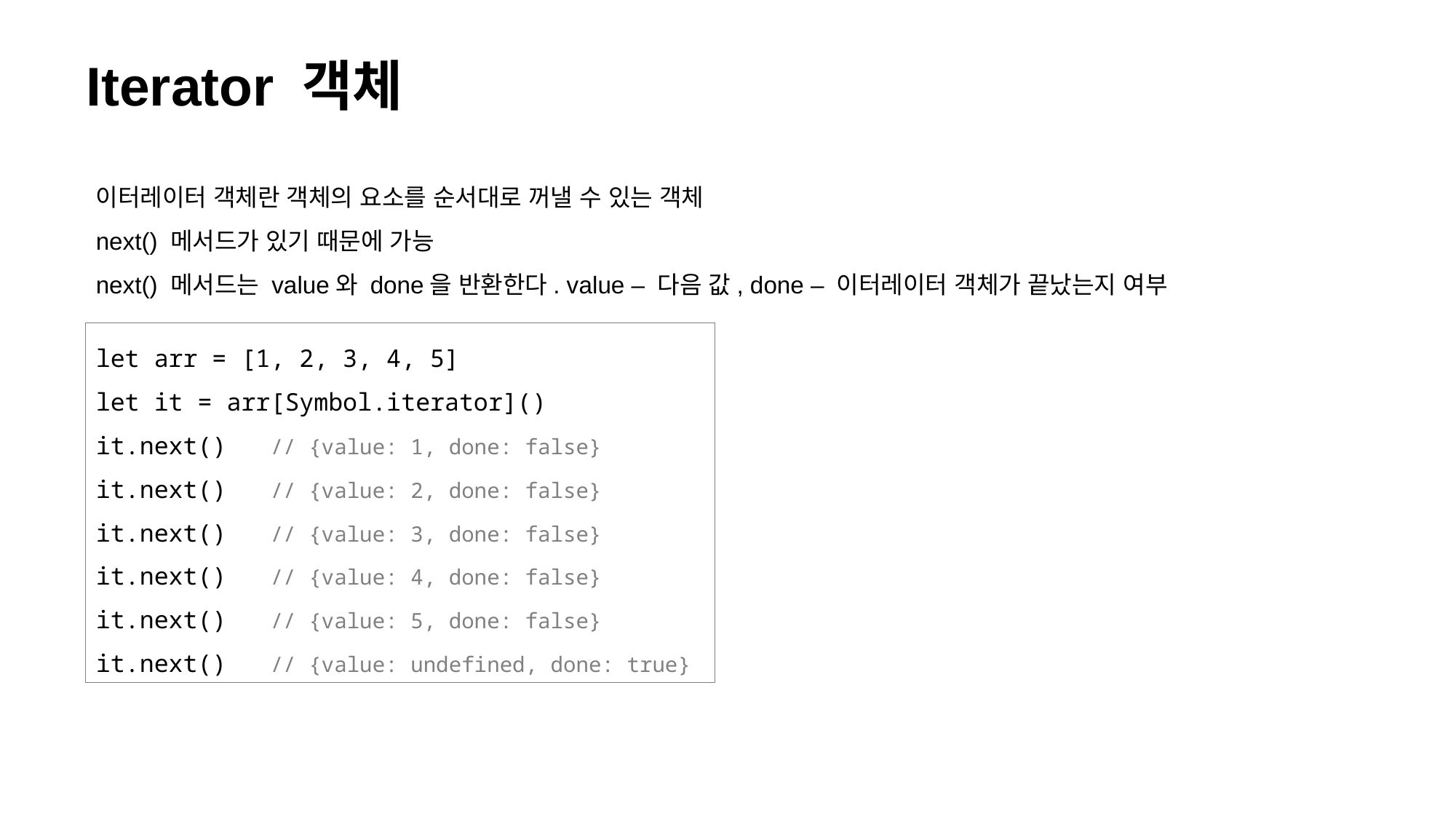

# Iterator 객체
이터레이터 객체란 객체의 요소를 순서대로 꺼낼 수 있는 객체
next() 메서드가 있기 때문에 가능
next() 메서드는 value와 done을 반환한다. value – 다음 값, done – 이터레이터 객체가 끝났는지 여부
let arr = [1, 2, 3, 4, 5]
let it = arr[Symbol.iterator]()
it.next()   // {value: 1, done: false}
it.next()   // {value: 2, done: false}
it.next()   // {value: 3, done: false}
it.next()   // {value: 4, done: false}
it.next()   // {value: 5, done: false}
it.next()   // {value: undefined, done: true}